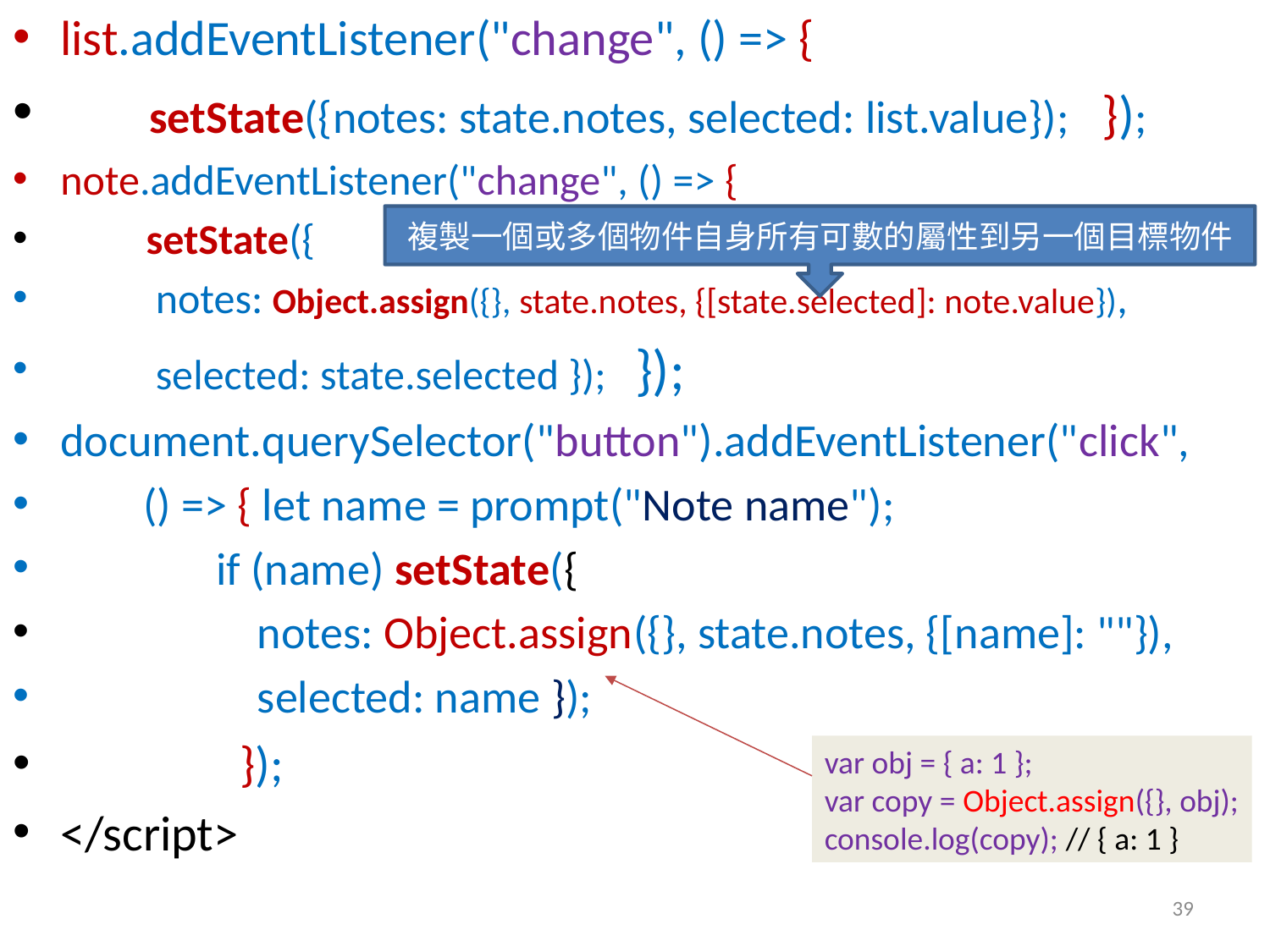

list.addEventListener("change", () => {
       setState({notes: state.notes, selected: list.value});   });
note.addEventListener("change", () => {
         setState({
          notes: Object.assign({}, state.notes, {[state.selected]: note.value}),
          selected: state.selected });   });
document.querySelector("button").addEventListener("click",
        () => { let name = prompt("Note name");
               if (name) setState({
                   notes: Object.assign({}, state.notes, {[name]: ""}),
                   selected: name });
                });
</script>

複製一個或多個物件自身所有可數的屬性到另一個目標物件
var obj = { a: 1 };
var copy = Object.assign({}, obj);
console.log(copy); // { a: 1 }
39